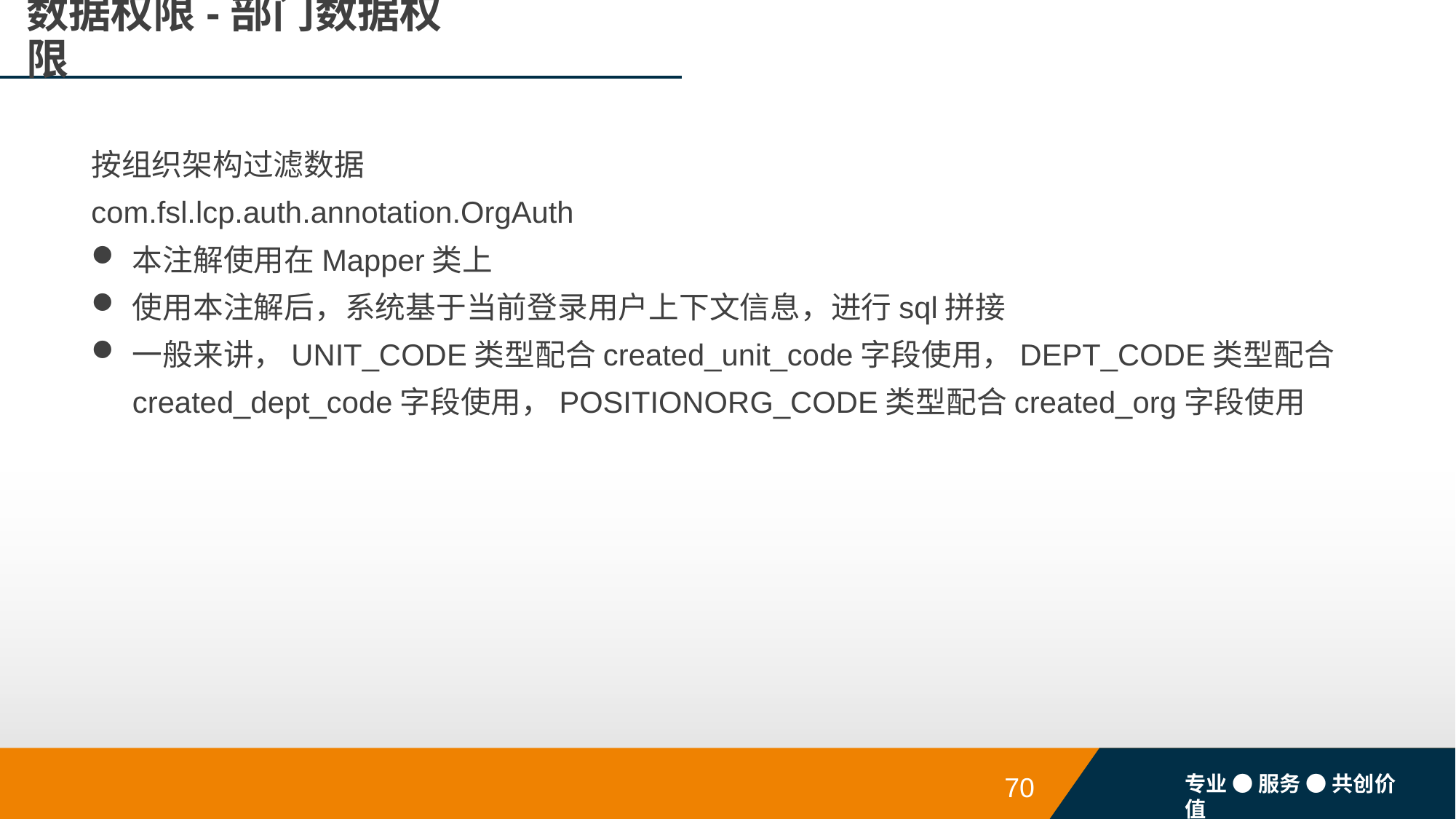

# 数据权限-部门数据权限
按组织架构过滤数据
com.fsl.lcp.auth.annotation.OrgAuth
本注解使用在Mapper类上
使用本注解后，系统基于当前登录用户上下文信息，进行sql拼接
一般来讲，UNIT_CODE类型配合created_unit_code字段使用，DEPT_CODE类型配合created_dept_code字段使用，POSITIONORG_CODE类型配合created_org字段使用